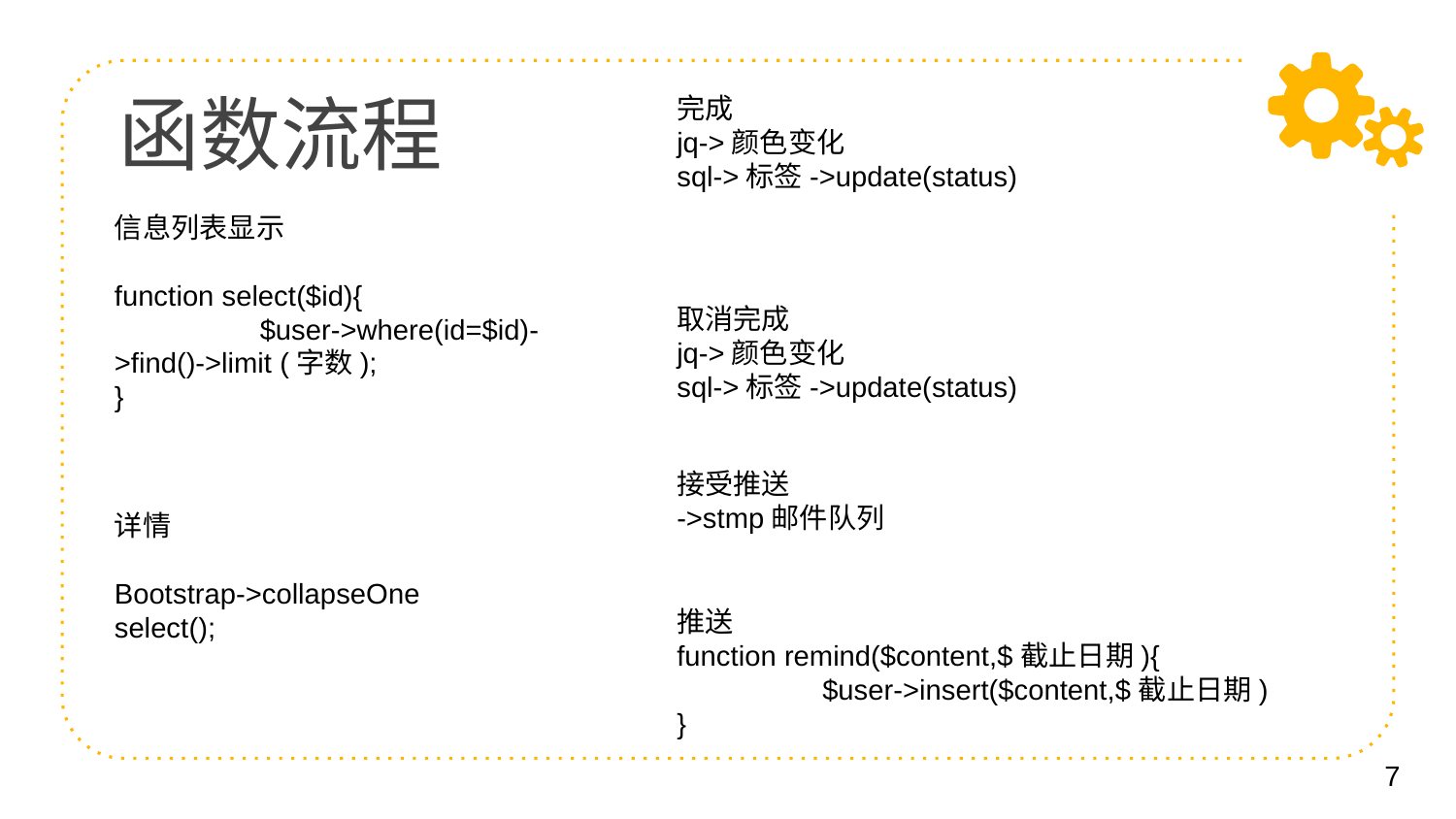

# 函数流程
完成
jq->颜色变化
sql->标签->update(status)
信息列表显示

function select($id){
	$user->where(id=$id)->find()->limit (字数);
}
取消完成
jq->颜色变化
sql->标签->update(status)
接受推送
->stmp邮件队列
详情

Bootstrap->collapseOne
select();
推送
function remind($content,$截止日期){
	$user->insert($content,$截止日期)
}
7